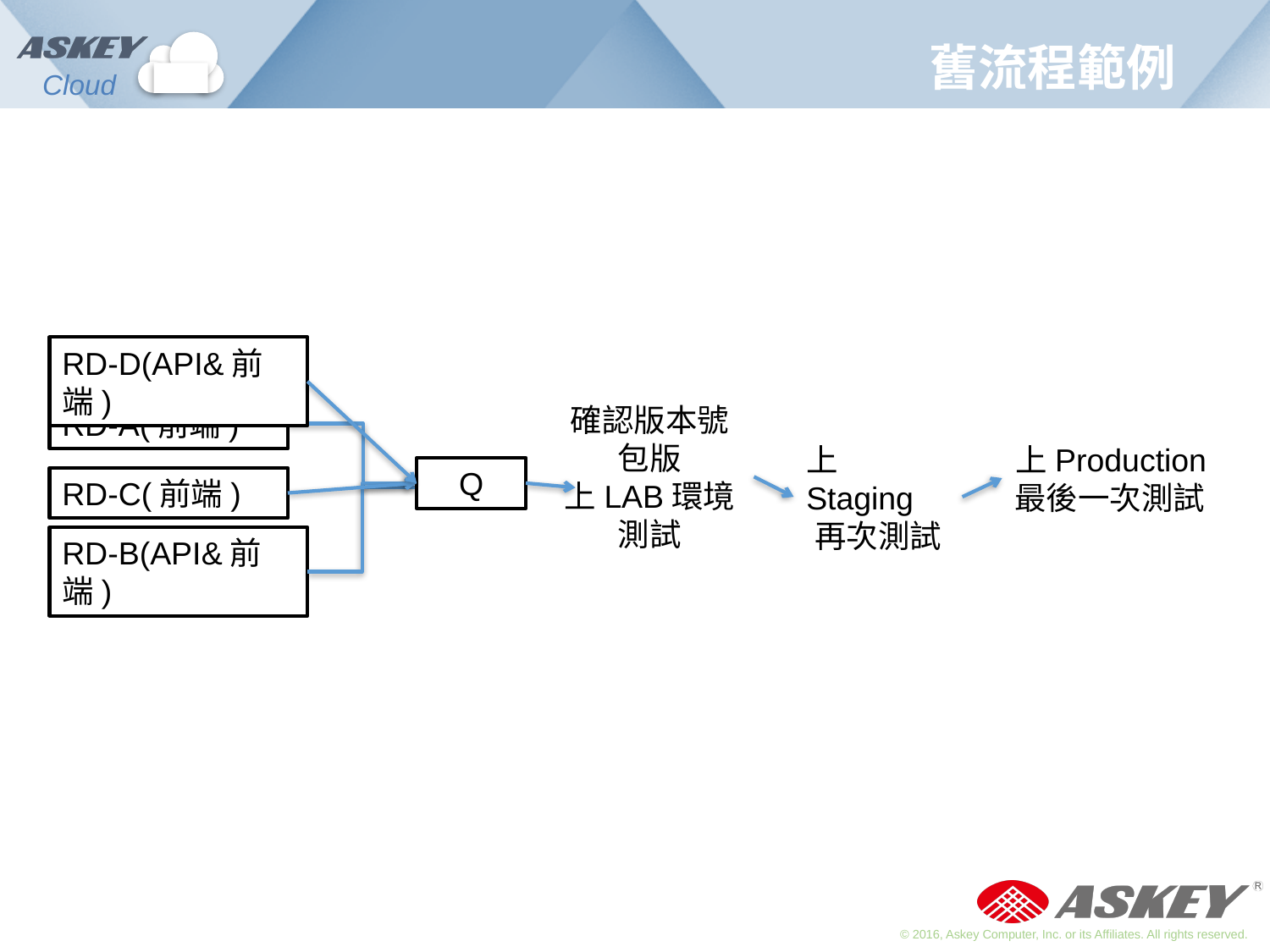

# 舊流程範例

RD-D(API&前端)
確認版本號
包版
上LAB環境
測試
RD-A(前端)
上Staging
再次測試
上Production
最後一次測試
Q
RD-C(前端)
RD-B(API&前端)